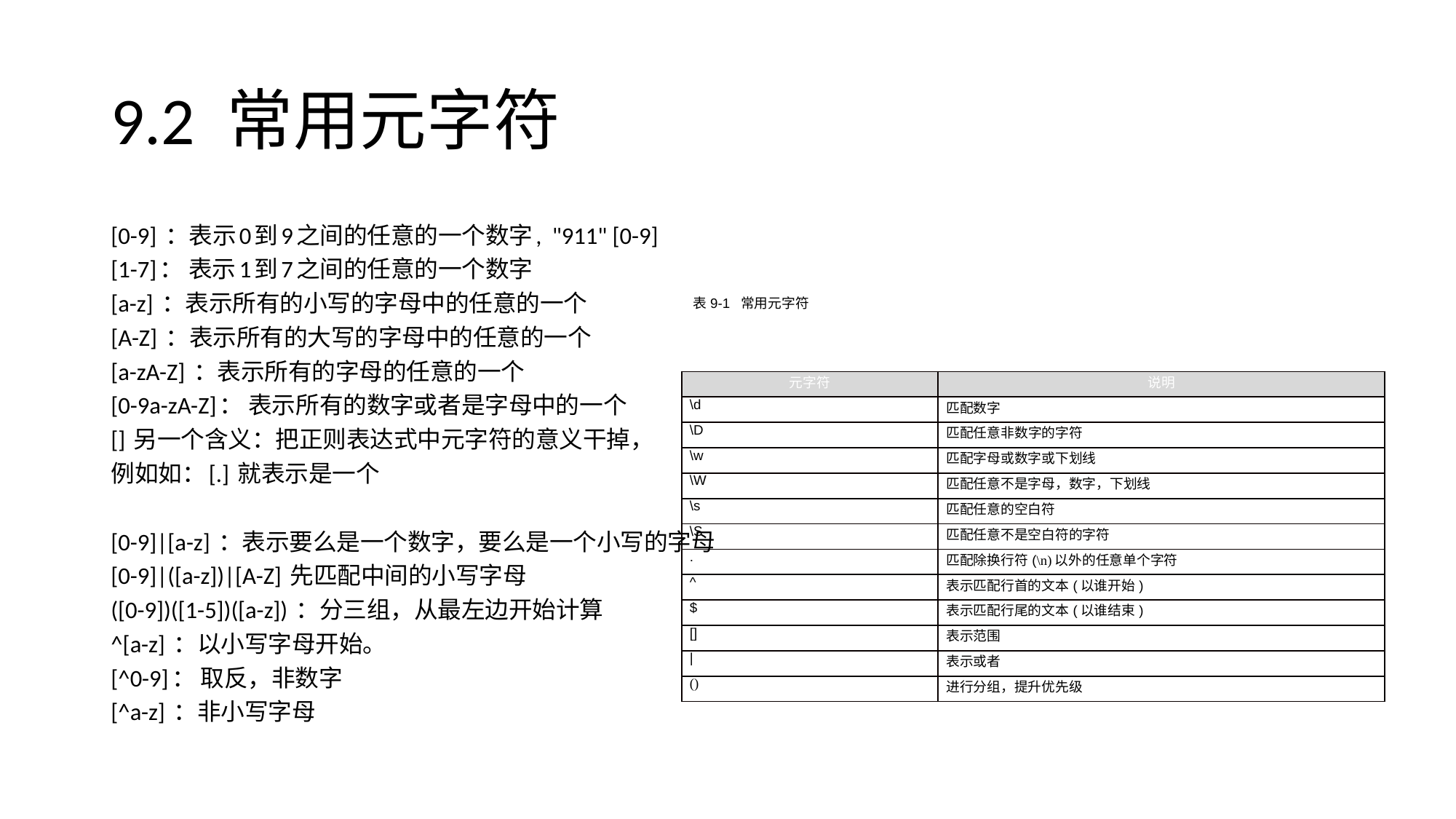

# 9.2 常用元字符
[0-9] ：表示0到9之间的任意的一个数字,  "911" [0-9]
[1-7]： 表示1到7之间的任意的一个数字
[a-z] ：表示所有的小写的字母中的任意的一个
[A-Z] ：表示所有的大写的字母中的任意的一个
[a-zA-Z] ：表示所有的字母的任意的一个
[0-9a-zA-Z]： 表示所有的数字或者是字母中的一个
[] 另一个含义：把正则表达式中元字符的意义干掉，
例如如：[.] 就表示是一个

[0-9]|[a-z] ：表示要么是一个数字，要么是一个小写的字母
[0-9]|([a-z])|[A-Z] 先匹配中间的小写字母
([0-9])([1-5])([a-z]) ：分三组，从最左边开始计算
^[a-z] ：以小写字母开始。
[^0-9]： 取反，非数字
[^a-z] ：非小写字母
表9-1  常用元字符
| 元字符 | 说明 |
| --- | --- |
| \d | 匹配数字 |
| \D | 匹配任意非数字的字符 |
| \w | 匹配字母或数字或下划线 |
| \W | 匹配任意不是字母，数字，下划线 |
| \s | 匹配任意的空白符 |
| \S | 匹配任意不是空白符的字符 |
| . | 匹配除换行符(\n)以外的任意单个字符 |
| ^ | 表示匹配行首的文本(以谁开始) |
| $ | 表示匹配行尾的文本(以谁结束) |
| [] | 表示范围 |
| | | 表示或者 |
| () | 进行分组，提升优先级 |